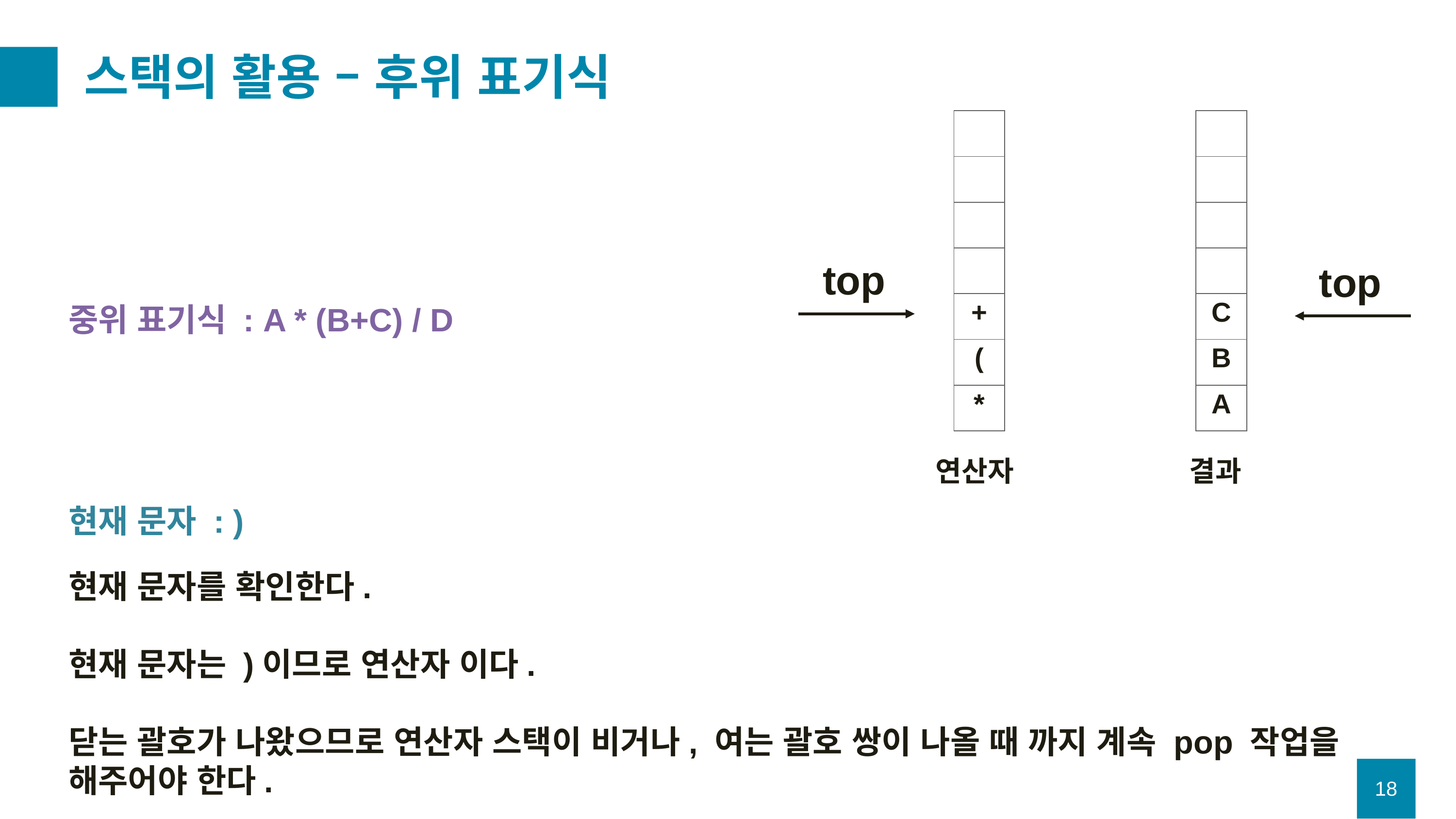

# 스택의 활용 – 후위 표기식
|  |
| --- |
|  |
|  |
|  |
| + |
| ( |
| \* |
|  |
| --- |
|  |
|  |
|  |
| C |
| B |
| A |
top
top
중위 표기식 : A * (B+C) / D
연산자
결과
현재 문자 : )
현재 문자를 확인한다.

현재 문자는 )이므로 연산자 이다.

닫는 괄호가 나왔으므로 연산자 스택이 비거나, 여는 괄호 쌍이 나올 때 까지 계속 pop 작업을 해주어야 한다.
18